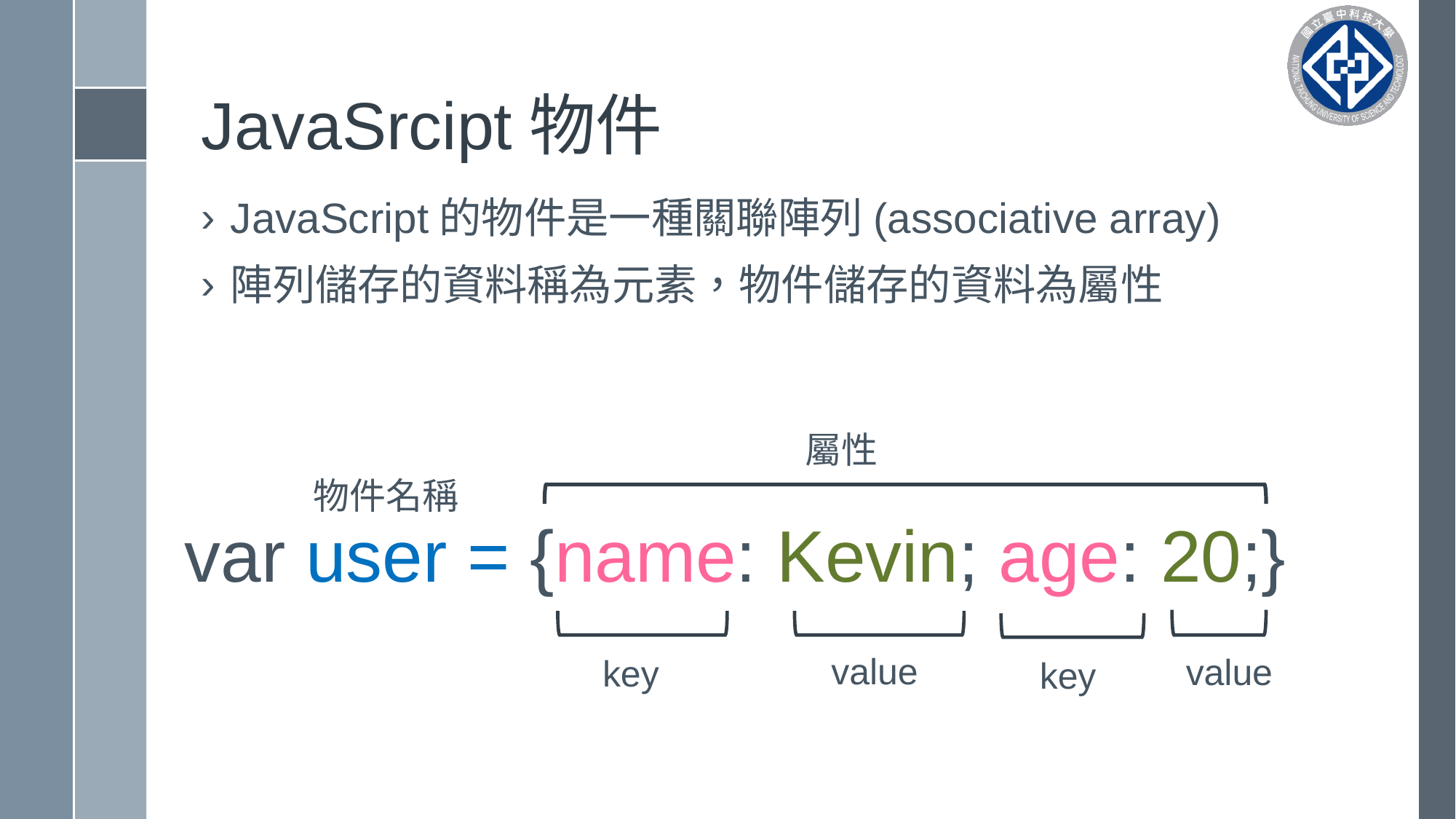

# JavaSrcipt物件

JavaScript的物件是一種關聯陣列(associative array)
陣列儲存的資料稱為元素，物件儲存的資料為屬性

屬性
物件名稱
var user = {name: Kevin; age: 20;}

value
value
key
key